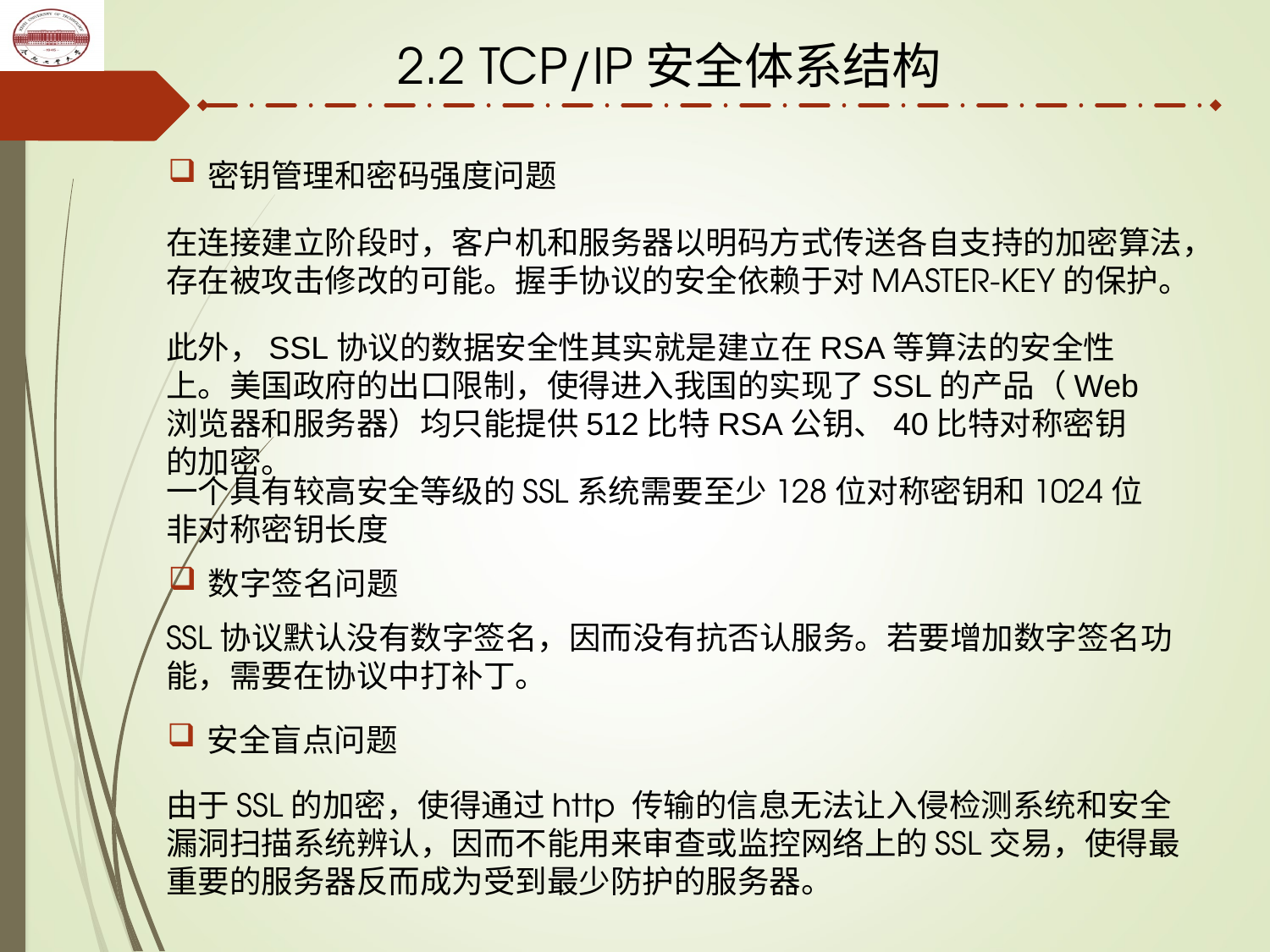

2.2 TCP/IP安全体系结构
密钥管理和密码强度问题
在连接建立阶段时，客户机和服务器以明码方式传送各自支持的加密算法，存在被攻击修改的可能。握手协议的安全依赖于对MASTER-KEY的保护。
此外，SSL协议的数据安全性其实就是建立在RSA等算法的安全性上。美国政府的出口限制，使得进入我国的实现了SSL的产品（Web浏览器和服务器）均只能提供512比特RSA公钥、40比特对称密钥的加密。
一个具有较高安全等级的SSL系统需要至少128位对称密钥和1024位非对称密钥长度
数字签名问题
SSL协议默认没有数字签名，因而没有抗否认服务。若要增加数字签名功能，需要在协议中打补丁。
安全盲点问题
由于SSL的加密，使得通过http 传输的信息无法让入侵检测系统和安全漏洞扫描系统辨认，因而不能用来审查或监控网络上的SSL交易，使得最重要的服务器反而成为受到最少防护的服务器。